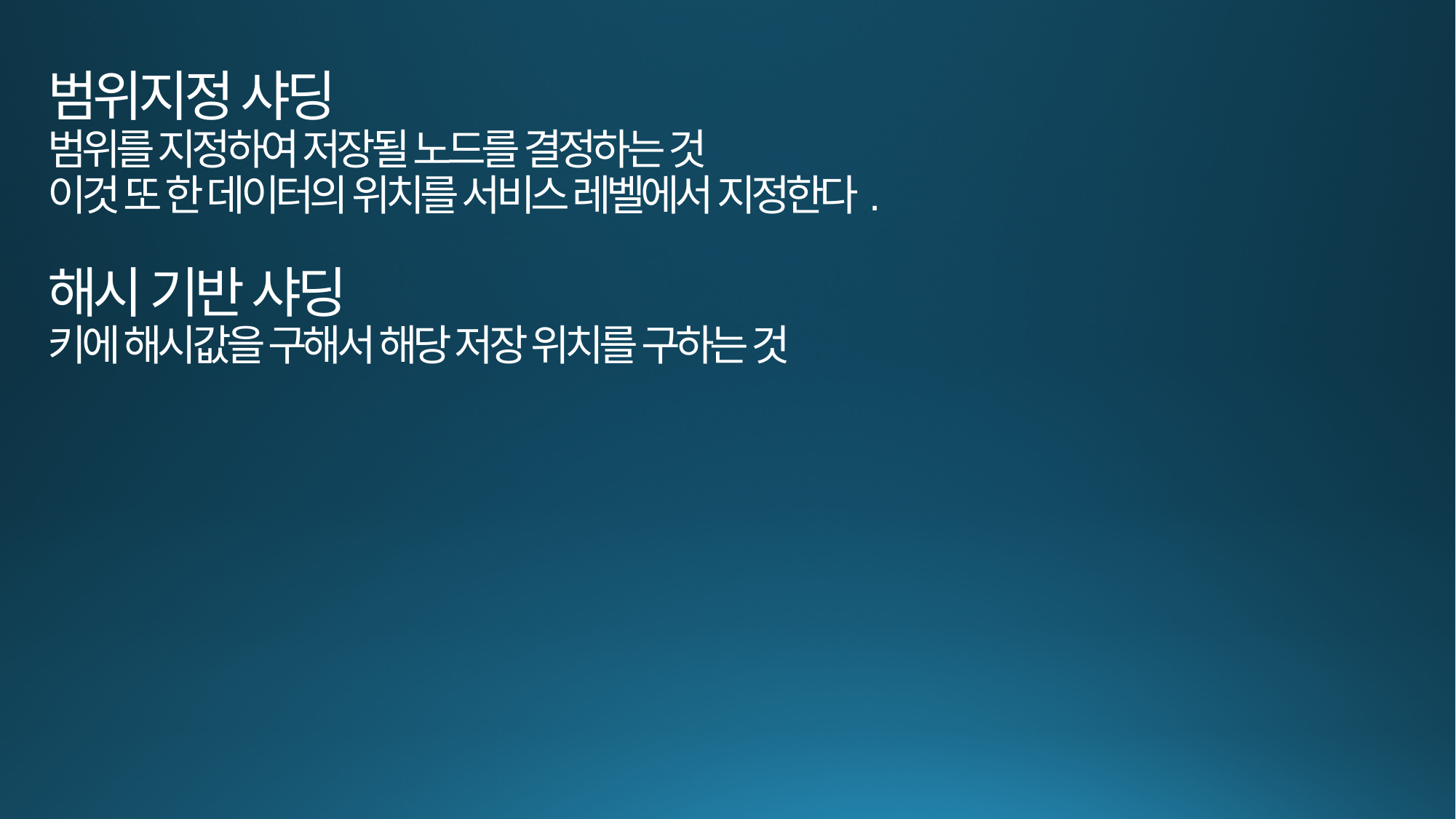

# 범위지정 샤딩 범위를 지정하여 저장될 노드를 결정하는 것 이것 또 한 데이터의 위치를 서비스 레벨에서 지정한다. 해시 기반 샤딩 키에 해시값을 구해서 해당 저장 위치를 구하는 것